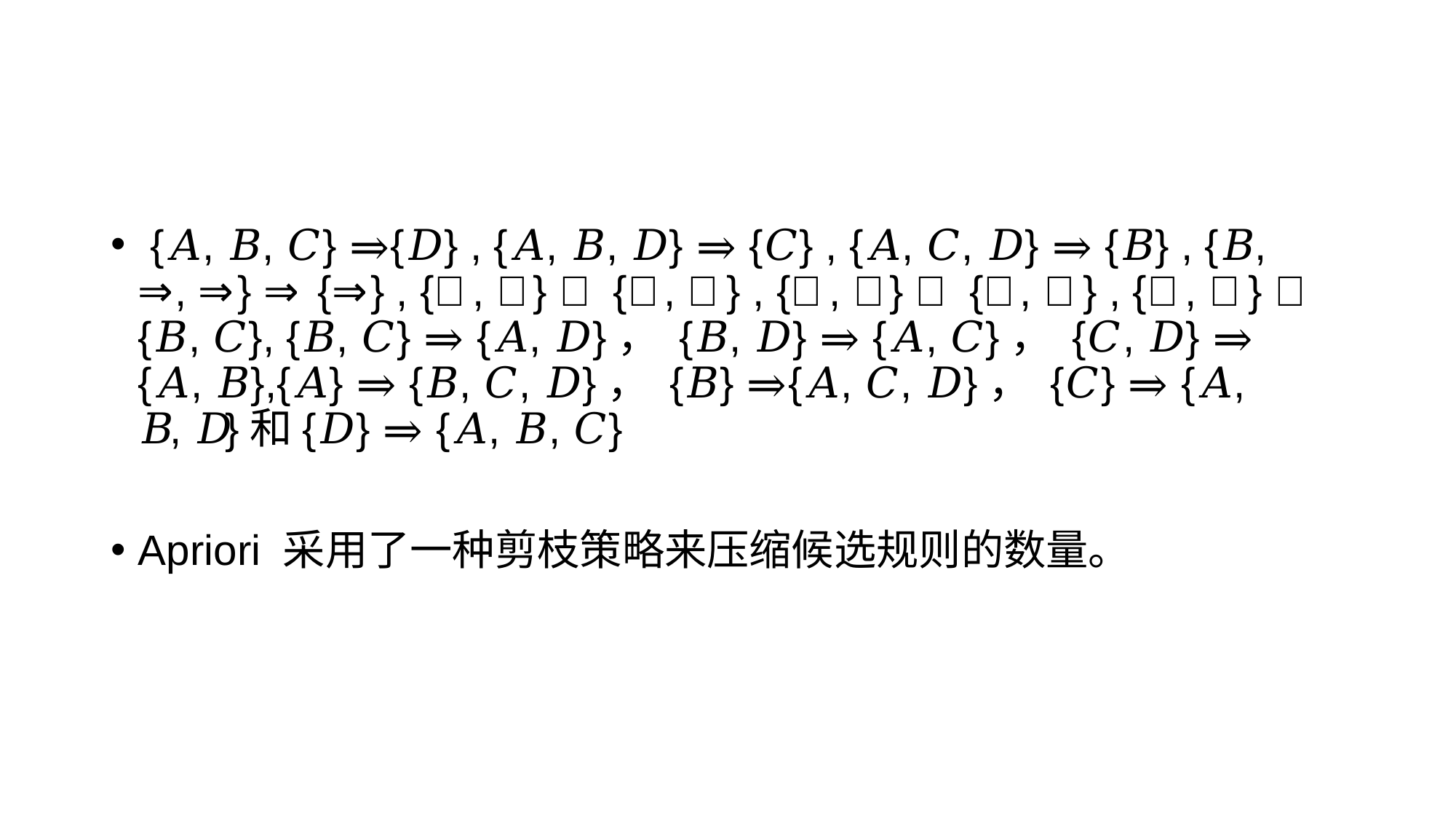

#
 {𝐴, 𝐵, 𝐶} ⇒{𝐷} , {𝐴, 𝐵, 𝐷} ⇒ {𝐶} , {𝐴, 𝐶, 𝐷} ⇒ {𝐵} , {𝐵, 𝐶, 𝐷} ⇒ {𝐴} , {𝐴, 𝐵} ⇒ {𝐶, 𝐷} , {𝐴, 𝐶} ⇒ {𝐵, 𝐷} , {𝐴, 𝐷} ⇒ {𝐵, 𝐶}, {𝐵, 𝐶} ⇒ {𝐴, 𝐷}， {𝐵, 𝐷} ⇒ {𝐴, 𝐶}， {𝐶, 𝐷} ⇒ {𝐴, 𝐵},{𝐴} ⇒ {𝐵, 𝐶, 𝐷}， {𝐵} ⇒{𝐴, 𝐶, 𝐷}， {𝐶} ⇒ {𝐴, 𝐵, 𝐷}和{𝐷} ⇒ {𝐴, 𝐵, 𝐶}

Apriori 采用了一种剪枝策略来压缩候选规则的数量。